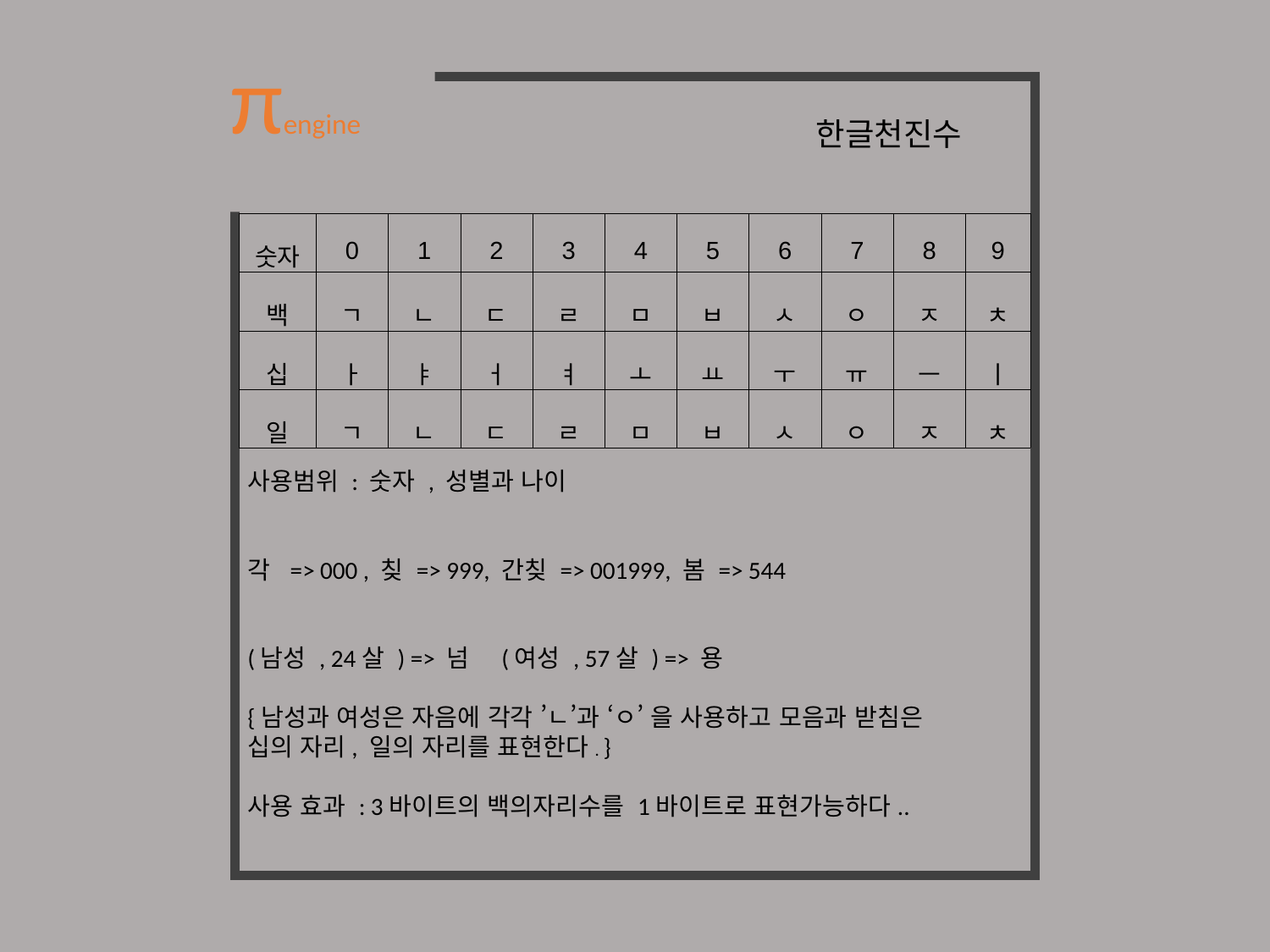

πengine

한글천진수
| 숫자 | 0 | 1 | 2 | 3 | 4 | 5 | 6 | 7 | 8 | 9 |
| --- | --- | --- | --- | --- | --- | --- | --- | --- | --- | --- |
| 백 | ㄱ | ㄴ | ㄷ | ㄹ | ㅁ | ㅂ | ㅅ | ㅇ | ㅈ | ㅊ |
| 십 | ㅏ | ㅑ | ㅓ | ㅕ | ㅗ | ㅛ | ㅜ | ㅠ | ㅡ | ㅣ |
| 일 | ㄱ | ㄴ | ㄷ | ㄹ | ㅁ | ㅂ | ㅅ | ㅇ | ㅈ | ㅊ |

사용범위 : 숫자 , 성별과 나이

각  => 000 , 칮 => 999, 간칮 => 001999, 봄 => 544

(남성 , 24살 ) => 넘	(여성 , 57살 ) => 용

{남성과 여성은 자음에 각각 ’ㄴ’과 ‘ㅇ’ 을 사용하고 모음과 받침은
십의 자리, 일의 자리를 표현한다. }

사용 효과 : 3바이트의 백의자리수를 1바이트로 표현가능하다..